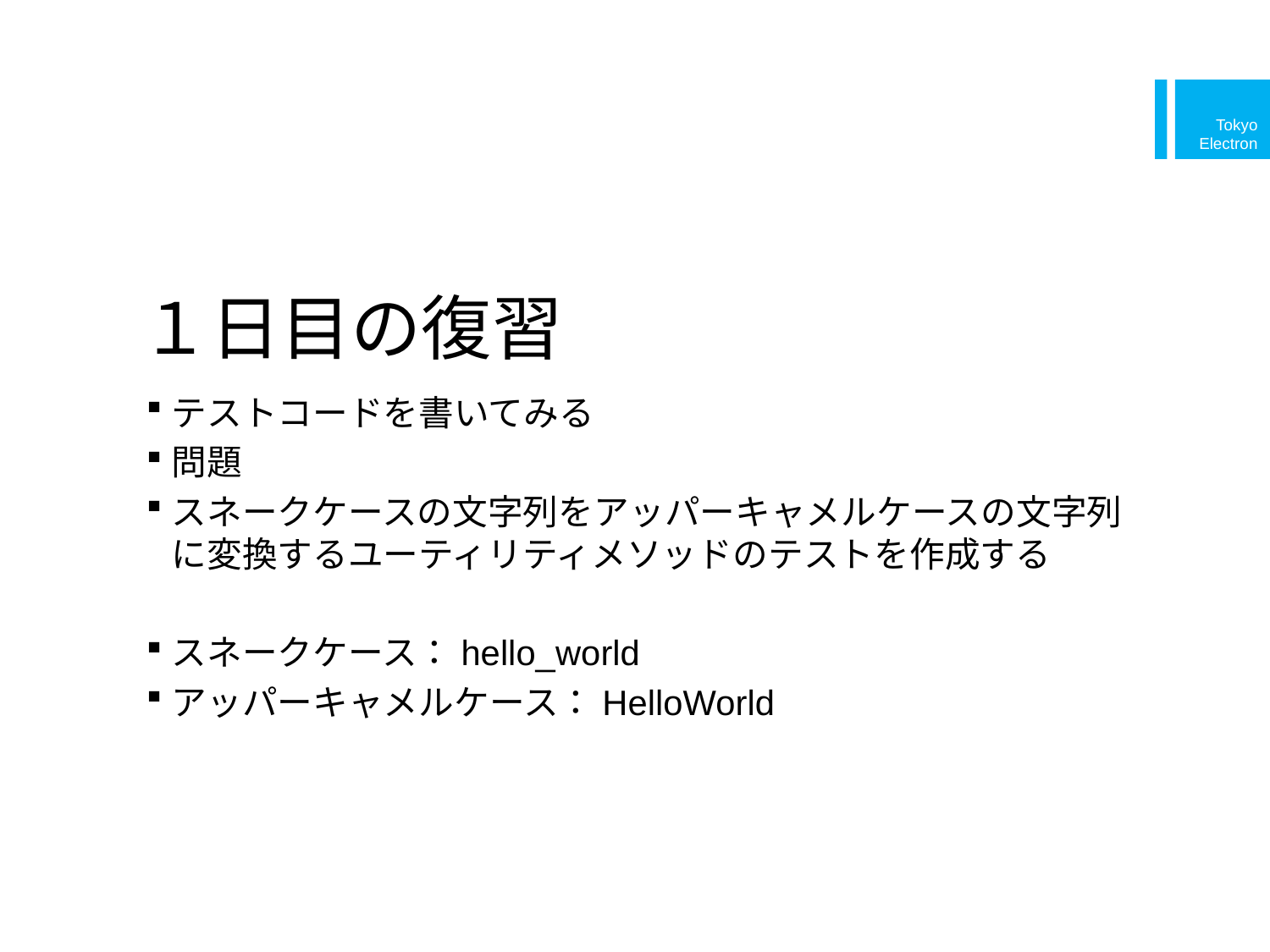

# １日目の復習
テストコードを書いてみる
問題
スネークケースの文字列をアッパーキャメルケースの文字列に変換するユーティリティメソッドのテストを作成する

スネークケース：hello_world
アッパーキャメルケース：HelloWorld